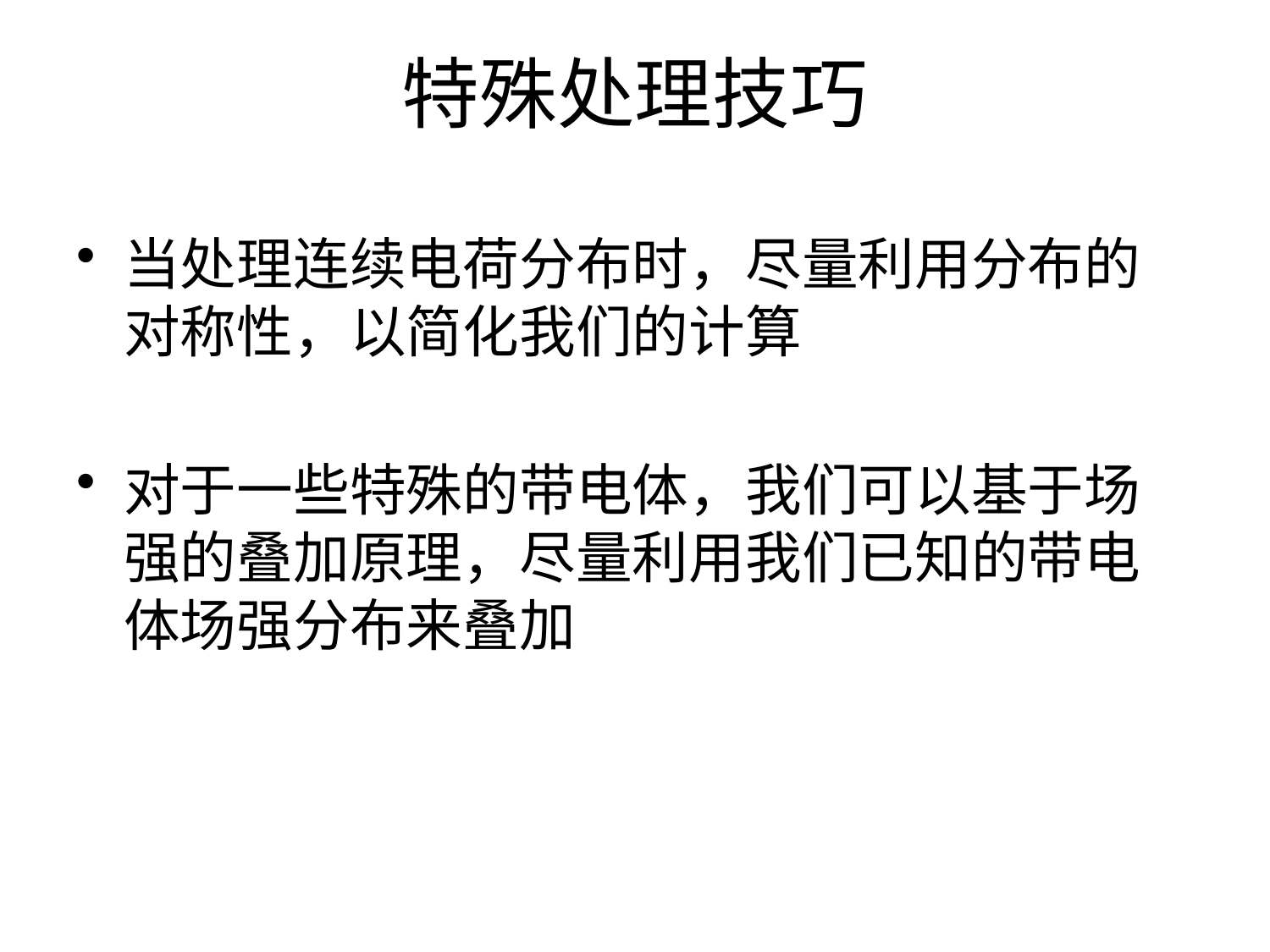

# 特殊处理技巧
当处理连续电荷分布时，尽量利用分布的对称性，以简化我们的计算

对于一些特殊的带电体，我们可以基于场强的叠加原理，尽量利用我们已知的带电体场强分布来叠加